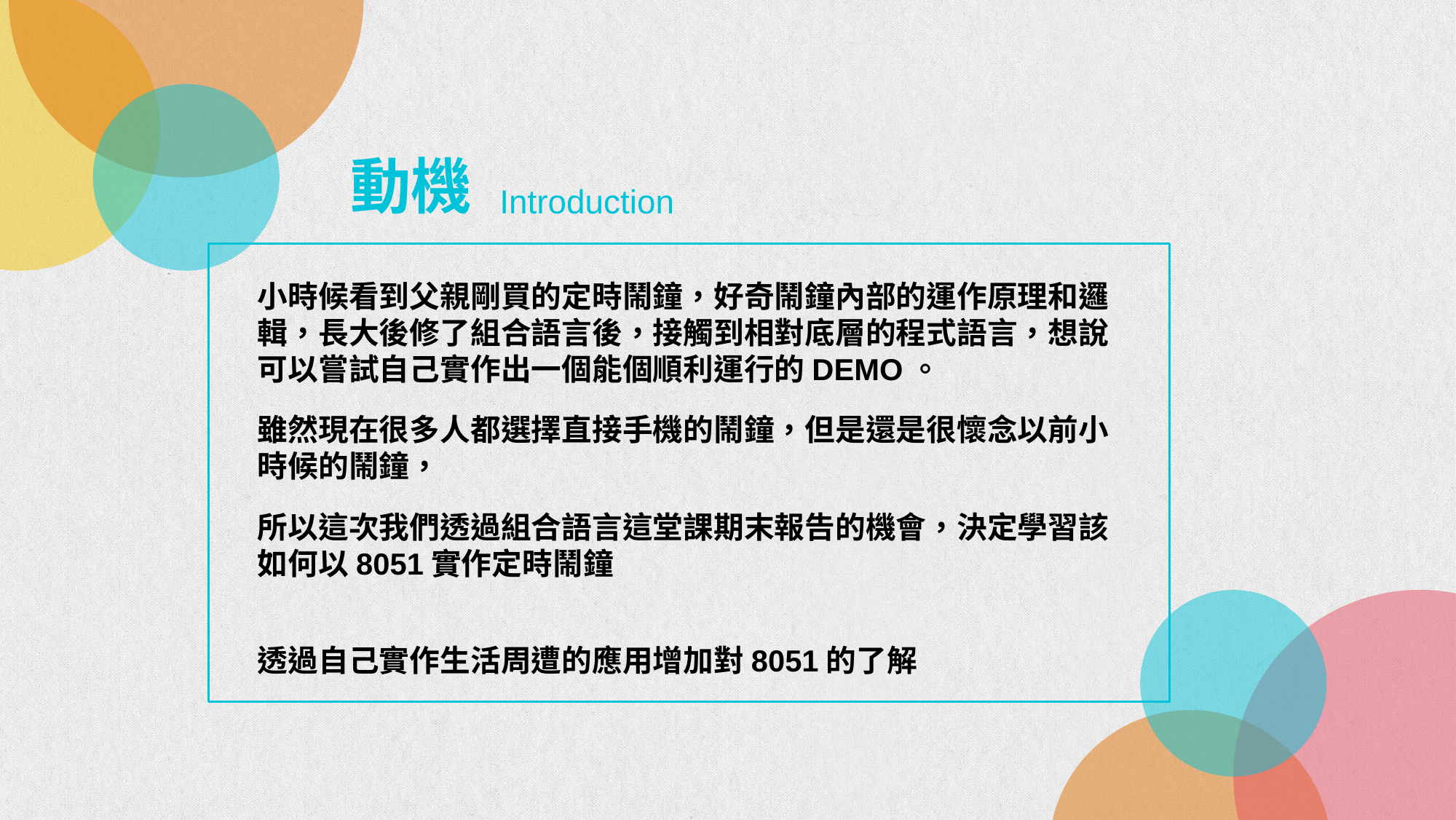

動機
Introduction

小時候看到父親剛買的定時鬧鐘，好奇鬧鐘內部的運作原理和邏輯，長大後修了組合語言後，接觸到相對底層的程式語言，想說可以嘗試自己實作出一個能個順利運行的DEMO。
雖然現在很多人都選擇直接手機的鬧鐘，但是還是很懷念以前小時候的鬧鐘，
所以這次我們透過組合語言這堂課期末報告的機會，決定學習該如何以8051實作定時鬧鐘
透過自己實作生活周遭的應用增加對8051的了解